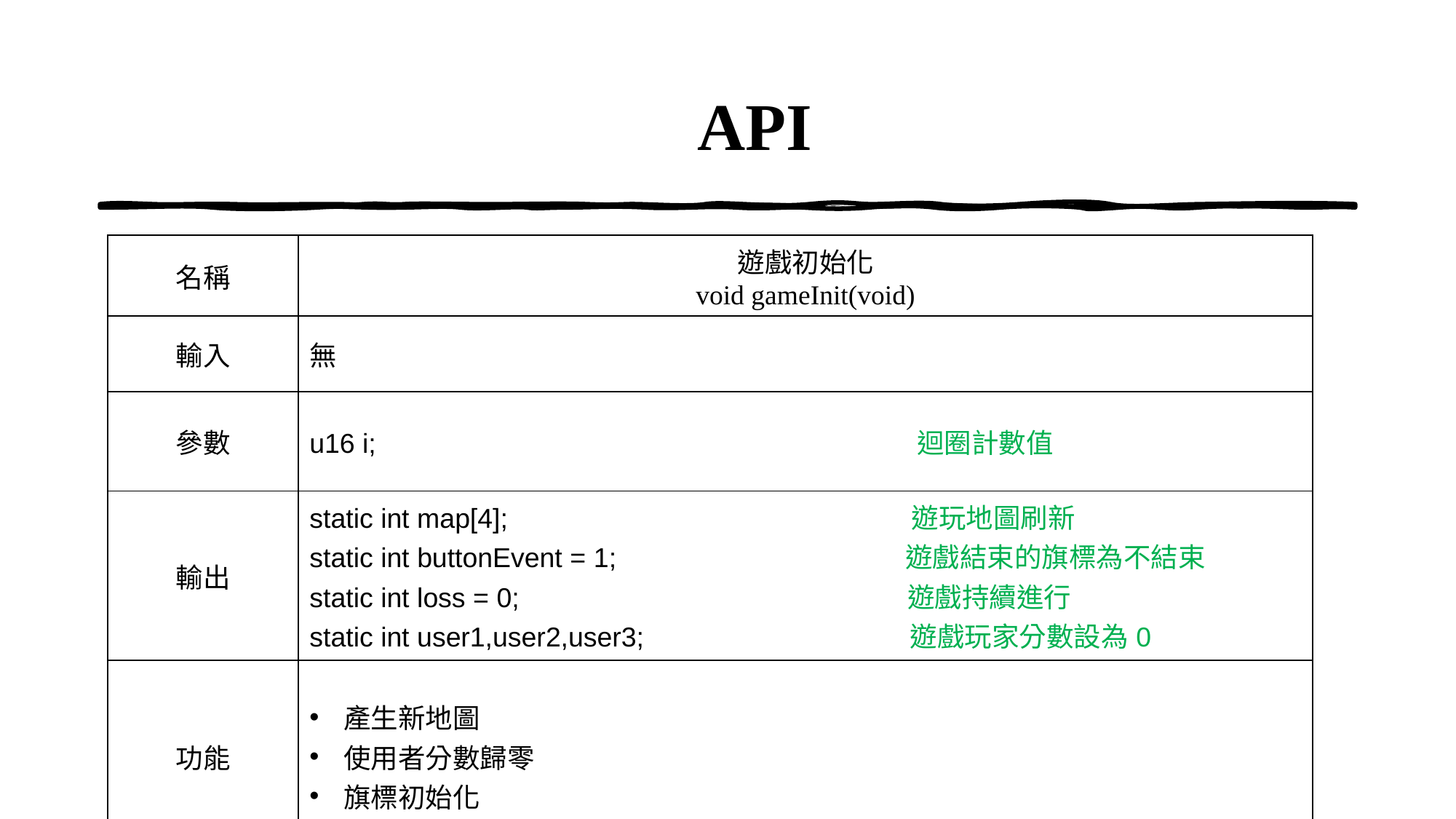

# API
| 名稱 | 遊戲初始化 void gameInit(void) |
| --- | --- |
| 輸入 | 無 |
| 參數 | u16 i; 迴圈計數值 |
| 輸出 | static int map[4]; 遊玩地圖刷新 static int buttonEvent = 1; 遊戲結束的旗標為不結束 static int loss = 0; 遊戲持續進行 static int user1,user2,user3; 遊戲玩家分數設為0 |
| 功能 | 產生新地圖 使用者分數歸零 旗標初始化 |